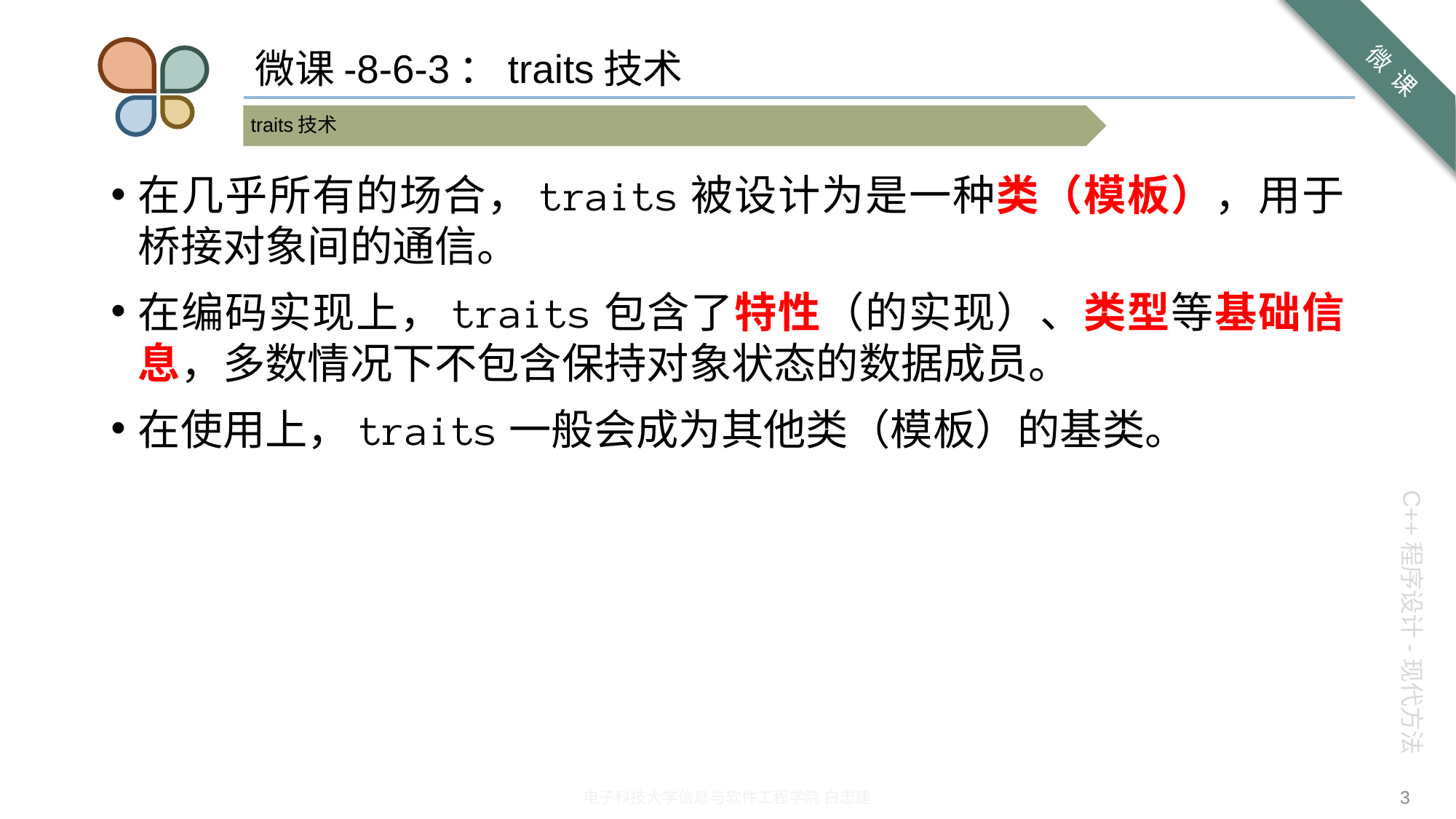

# 微课-8-6-3：traits技术
traits技术
在几乎所有的场合，traits被设计为是一种类（模板），用于桥接对象间的通信。
在编码实现上，traits包含了特性（的实现）、类型等基础信息，多数情况下不包含保持对象状态的数据成员。
在使用上，traits一般会成为其他类（模板）的基类。
3